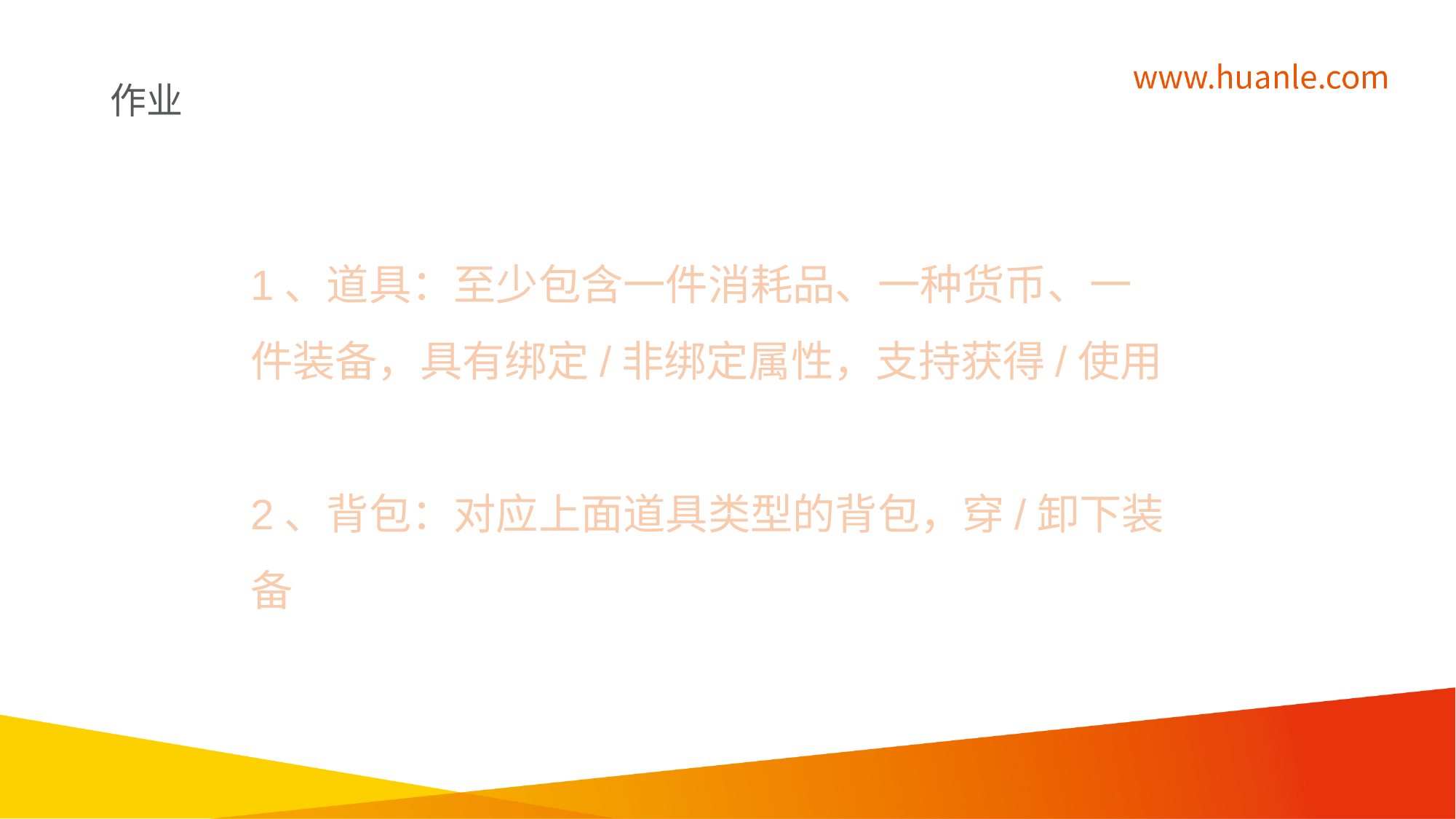

作业
1、道具：至少包含一件消耗品、一种货币、一件装备，具有绑定/非绑定属性，支持获得/使用

2、背包：对应上面道具类型的背包，穿/卸下装备